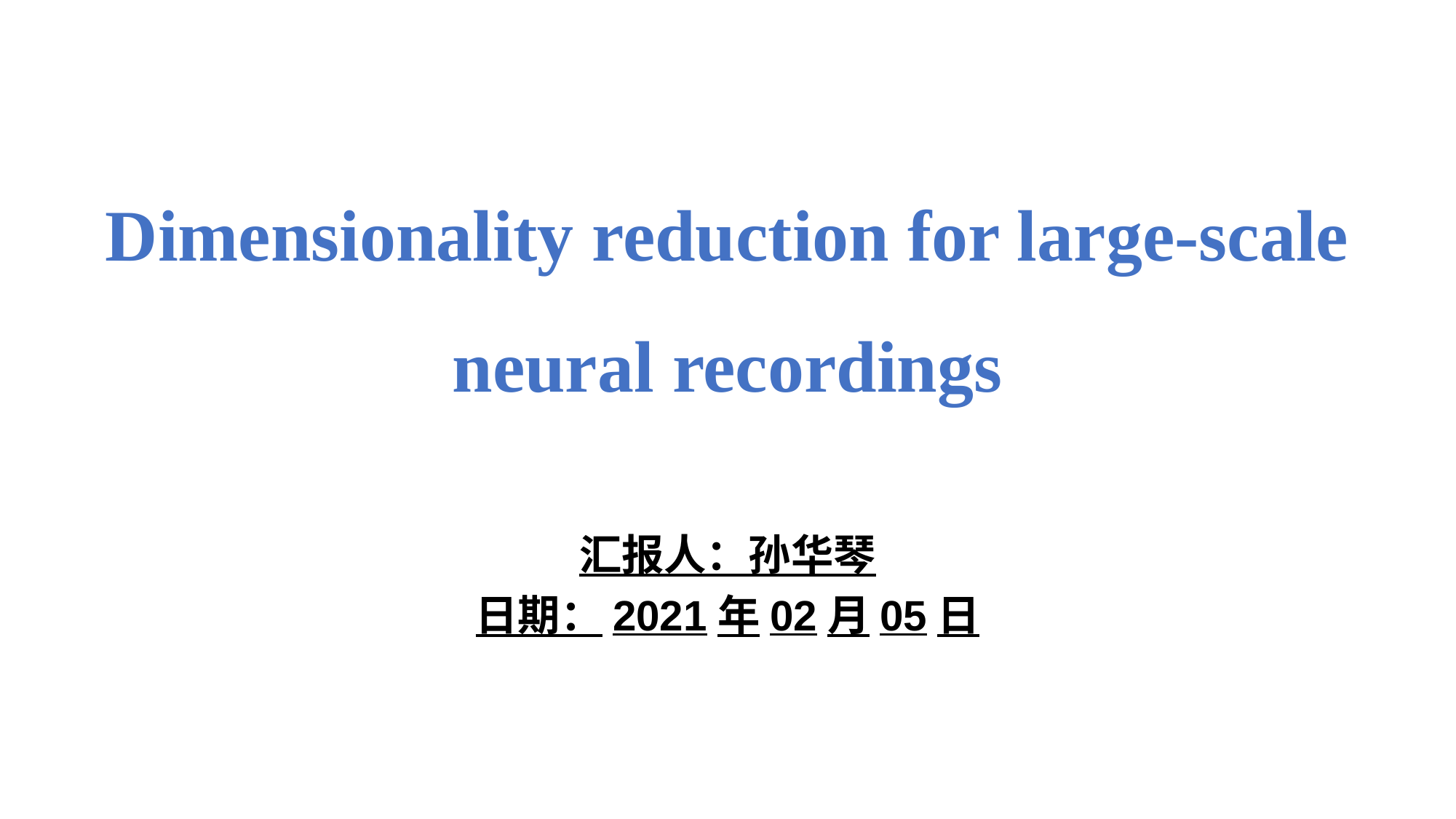

# Dimensionality reduction for large-scale neural recordings
汇报人：孙华琴
日期：2021年02月05日